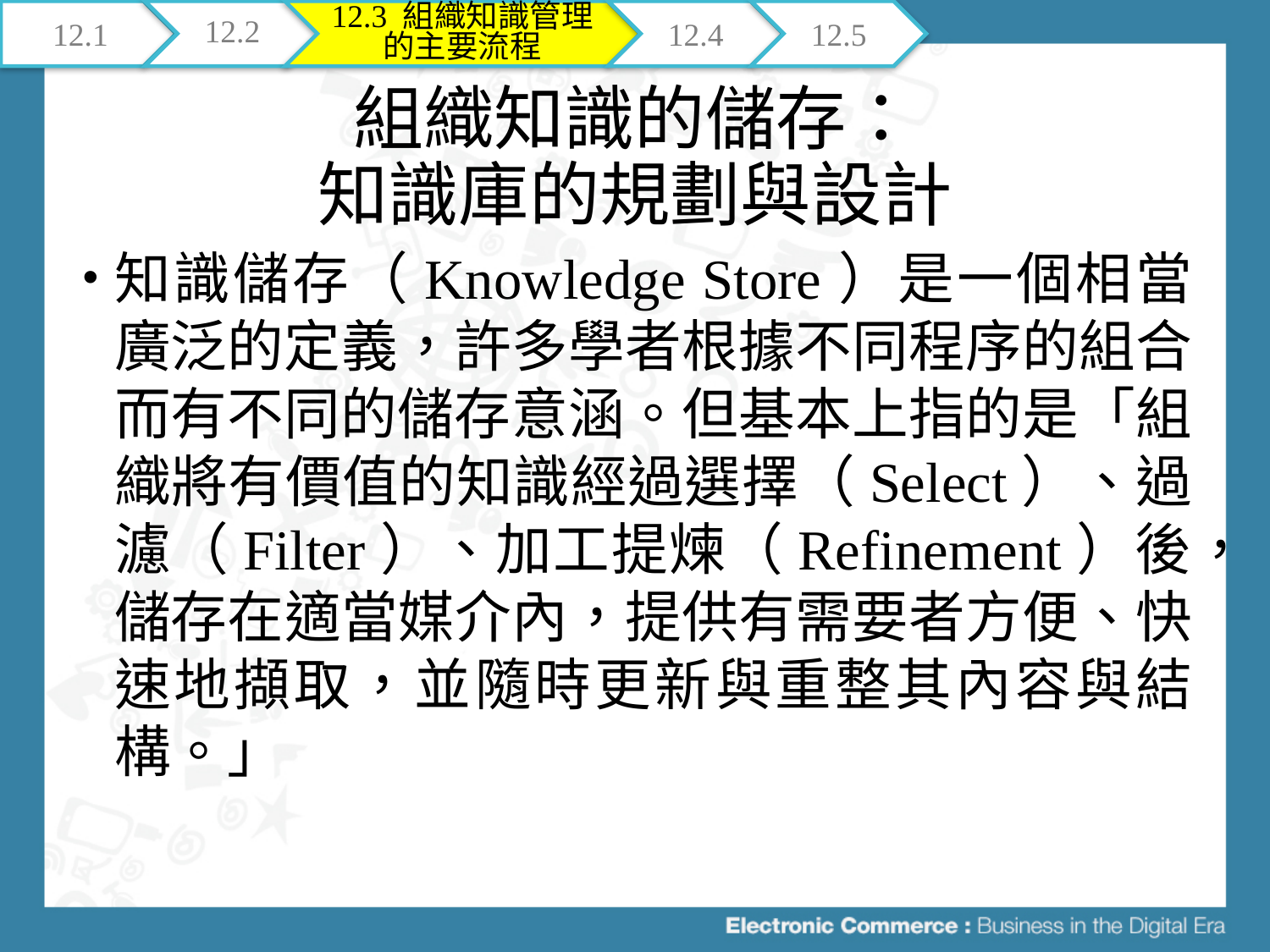

12.1
12.2
12.3 組織知識管理的主要流程
12.4
12.5
# 組織知識的儲存： 知識庫的規劃與設計
知識儲存（Knowledge Store）是一個相當廣泛的定義，許多學者根據不同程序的組合而有不同的儲存意涵。但基本上指的是「組織將有價值的知識經過選擇（Select）、過濾（Filter）、加工提煉（Refinement）後，儲存在適當媒介內，提供有需要者方便、快速地擷取，並隨時更新與重整其內容與結構。」